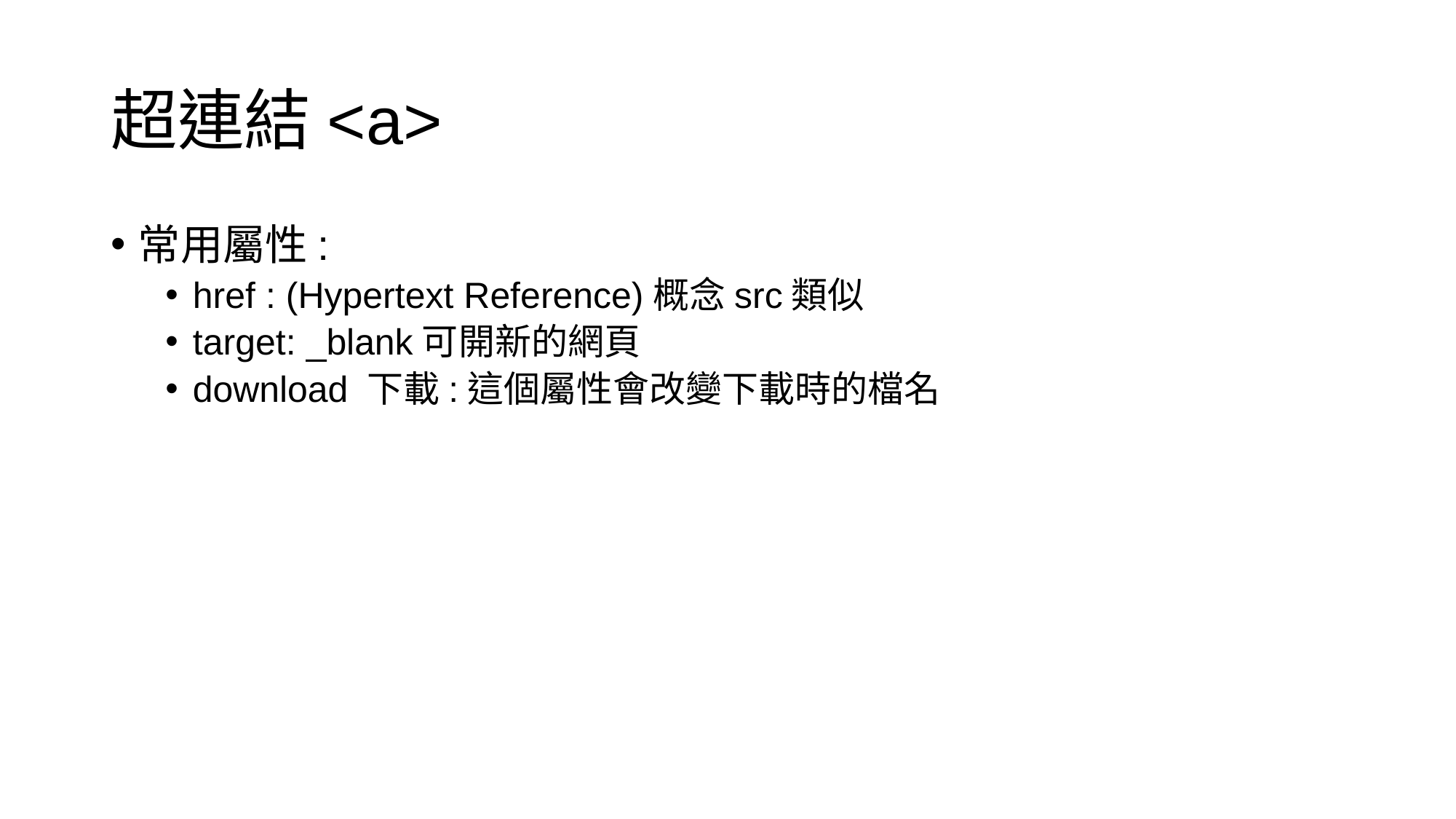

# 超連結<a>
常用屬性:
href : (Hypertext Reference)概念src類似
target: _blank可開新的網頁
download 下載:這個屬性會改變下載時的檔名